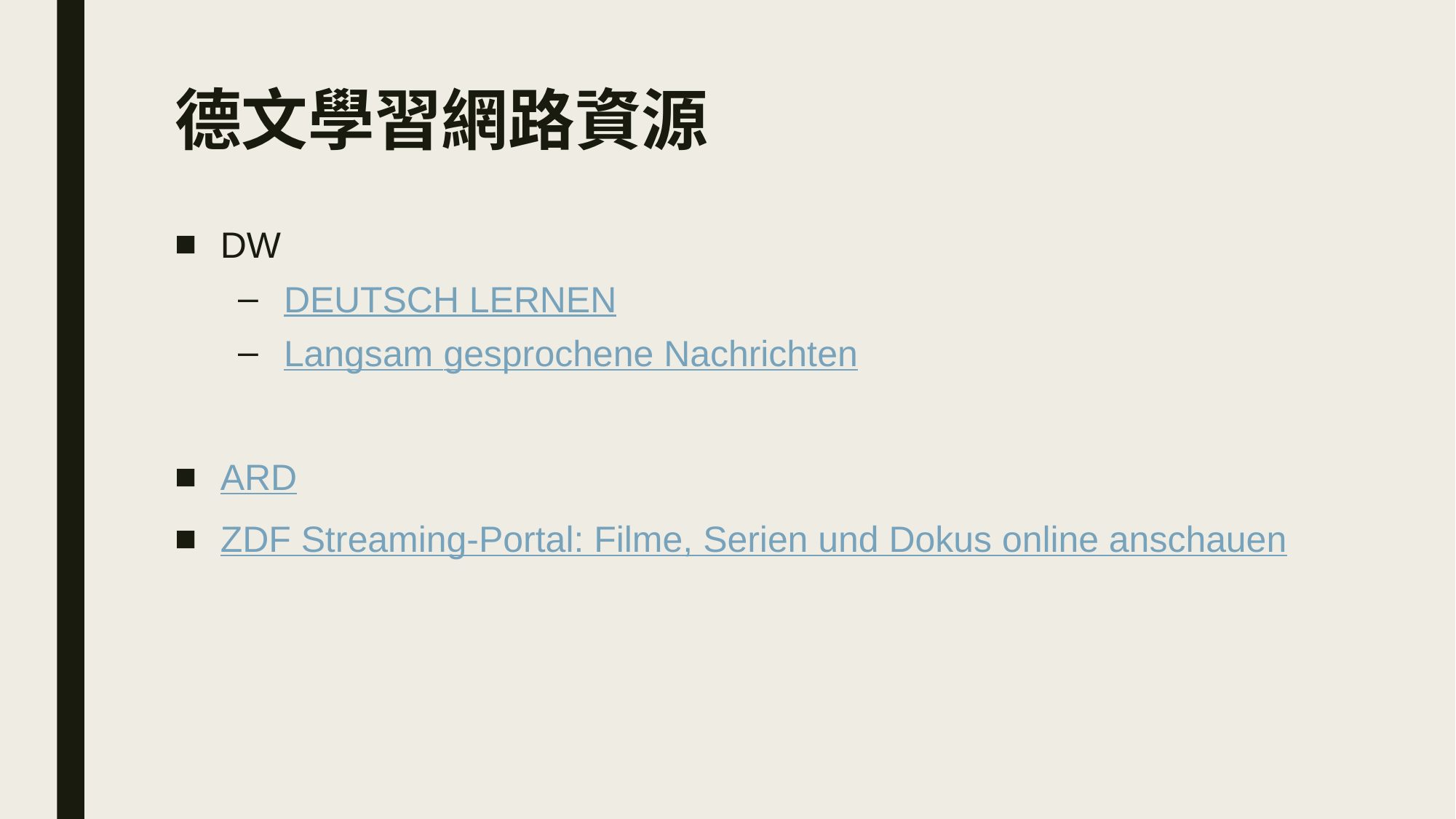

# 德文學習網路資源
DW
DEUTSCH LERNEN
Langsam gesprochene Nachrichten

ARD
ZDF Streaming-Portal: Filme, Serien und Dokus online anschauen